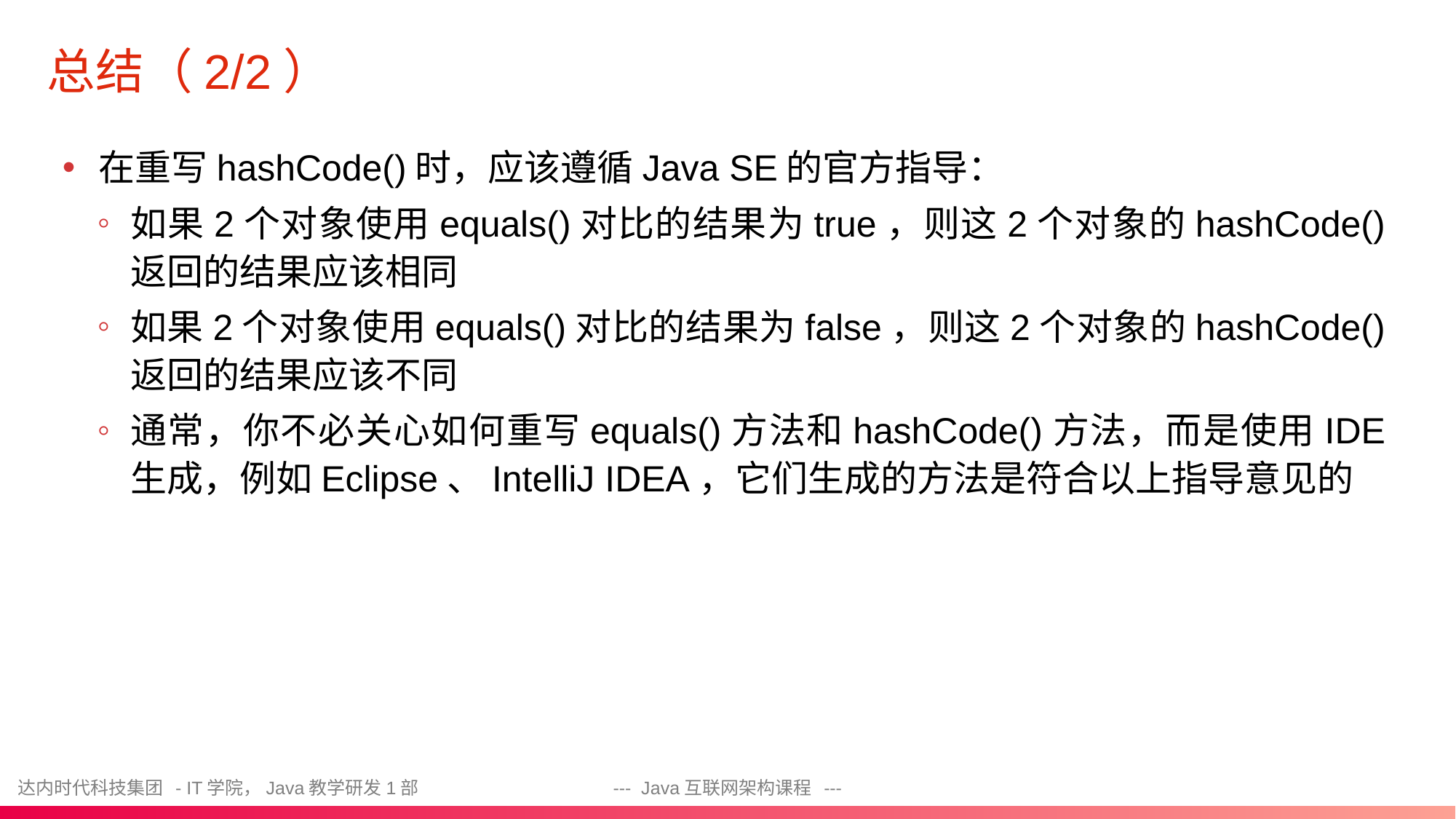

# 总结（2/2）
在重写hashCode()时，应该遵循Java SE的官方指导：
如果2个对象使用equals()对比的结果为true，则这2个对象的hashCode()返回的结果应该相同
如果2个对象使用equals()对比的结果为false，则这2个对象的hashCode()返回的结果应该不同
通常，你不必关心如何重写equals()方法和hashCode()方法，而是使用IDE生成，例如Eclipse、IntelliJ IDEA，它们生成的方法是符合以上指导意见的